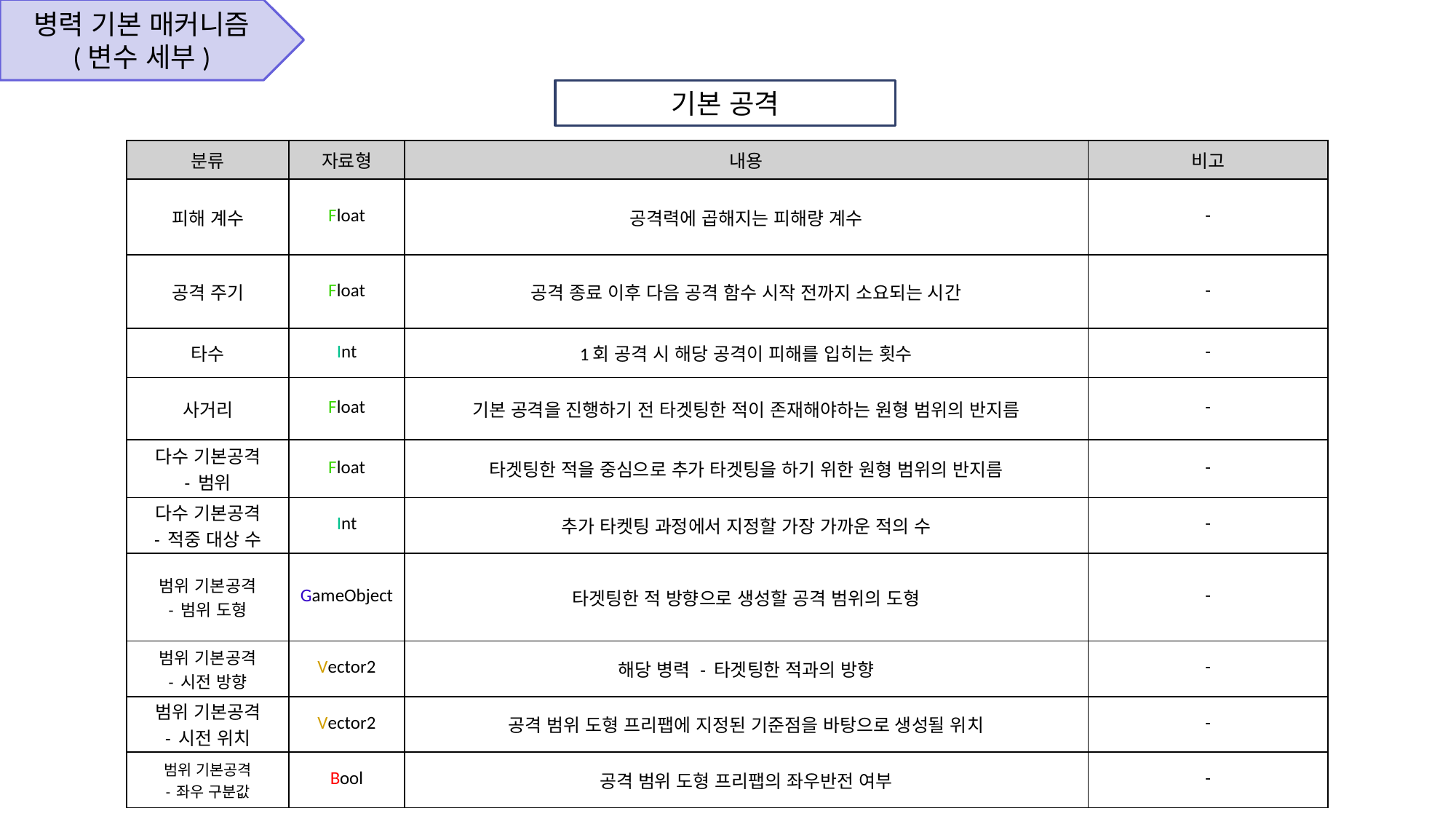

병력 기본 매커니즘
(변수 세부)
기본 공격
| 분류 | 자료형 | 내용 | 비고 |
| --- | --- | --- | --- |
| 피해 계수 | Float | 공격력에 곱해지는 피해량 계수 | - |
| 공격 주기 | Float | 공격 종료 이후 다음 공격 함수 시작 전까지 소요되는 시간 | - |
| 타수 | Int | 1회 공격 시 해당 공격이 피해를 입히는 횟수 | - |
| 사거리 | Float | 기본 공격을 진행하기 전 타겟팅한 적이 존재해야하는 원형 범위의 반지름 | - |
| 다수 기본공격 - 범위 | Float | 타겟팅한 적을 중심으로 추가 타겟팅을 하기 위한 원형 범위의 반지름 | - |
| 다수 기본공격 - 적중 대상 수 | Int | 추가 타켓팅 과정에서 지정할 가장 가까운 적의 수 | - |
| 범위 기본공격 - 범위 도형 | GameObject | 타겟팅한 적 방향으로 생성할 공격 범위의 도형 | - |
| 범위 기본공격 - 시전 방향 | Vector2 | 해당 병력 - 타겟팅한 적과의 방향 | - |
| 범위 기본공격 - 시전 위치 | Vector2 | 공격 범위 도형 프리팹에 지정된 기준점을 바탕으로 생성될 위치 | - |
| 범위 기본공격 - 좌우 구분값 | Bool | 공격 범위 도형 프리팹의 좌우반전 여부 | - |